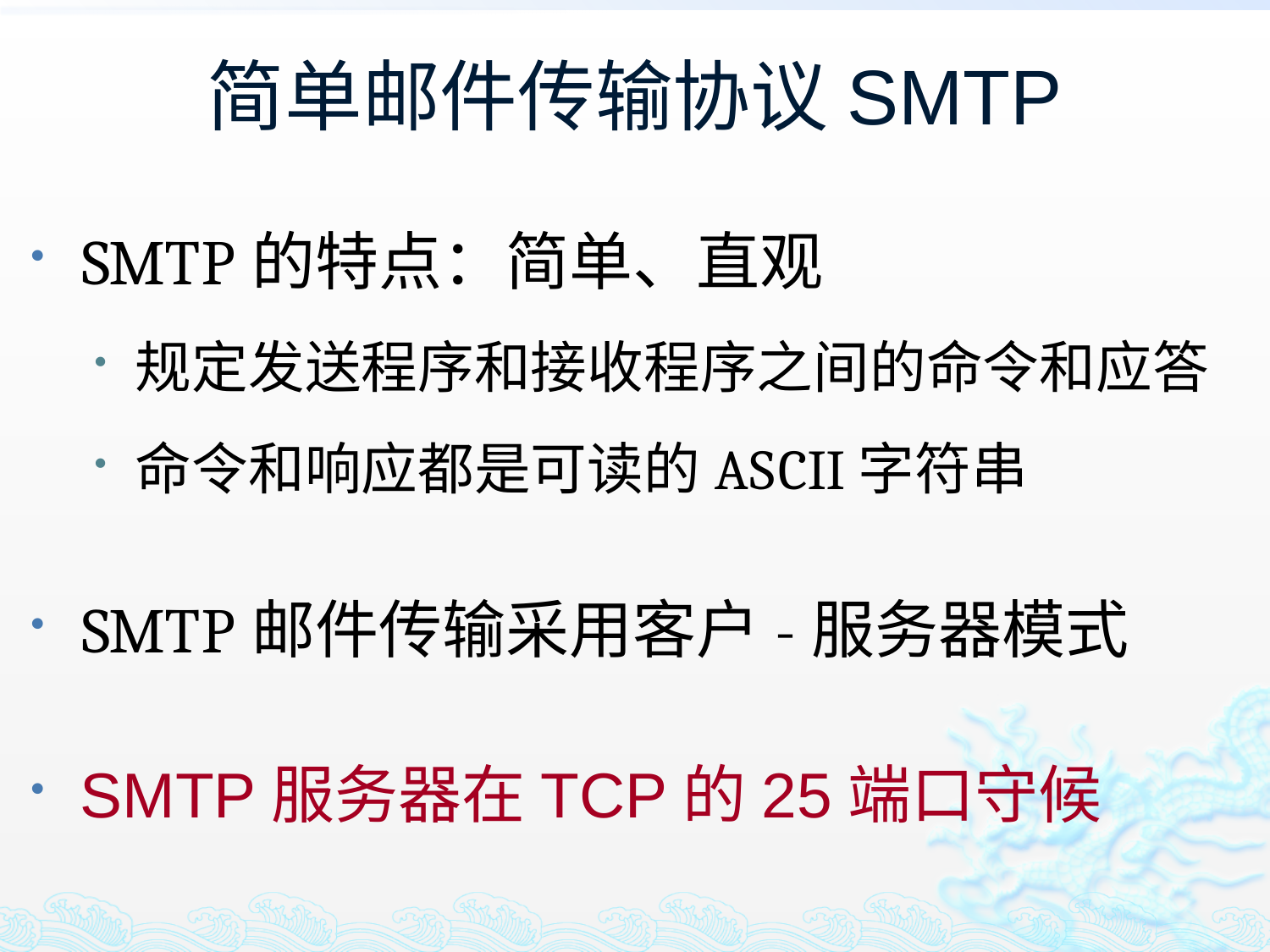

# 简单邮件传输协议SMTP
SMTP的特点：简单、直观
规定发送程序和接收程序之间的命令和应答
命令和响应都是可读的ASCII字符串
SMTP邮件传输采用客户-服务器模式
SMTP服务器在TCP的25端口守候